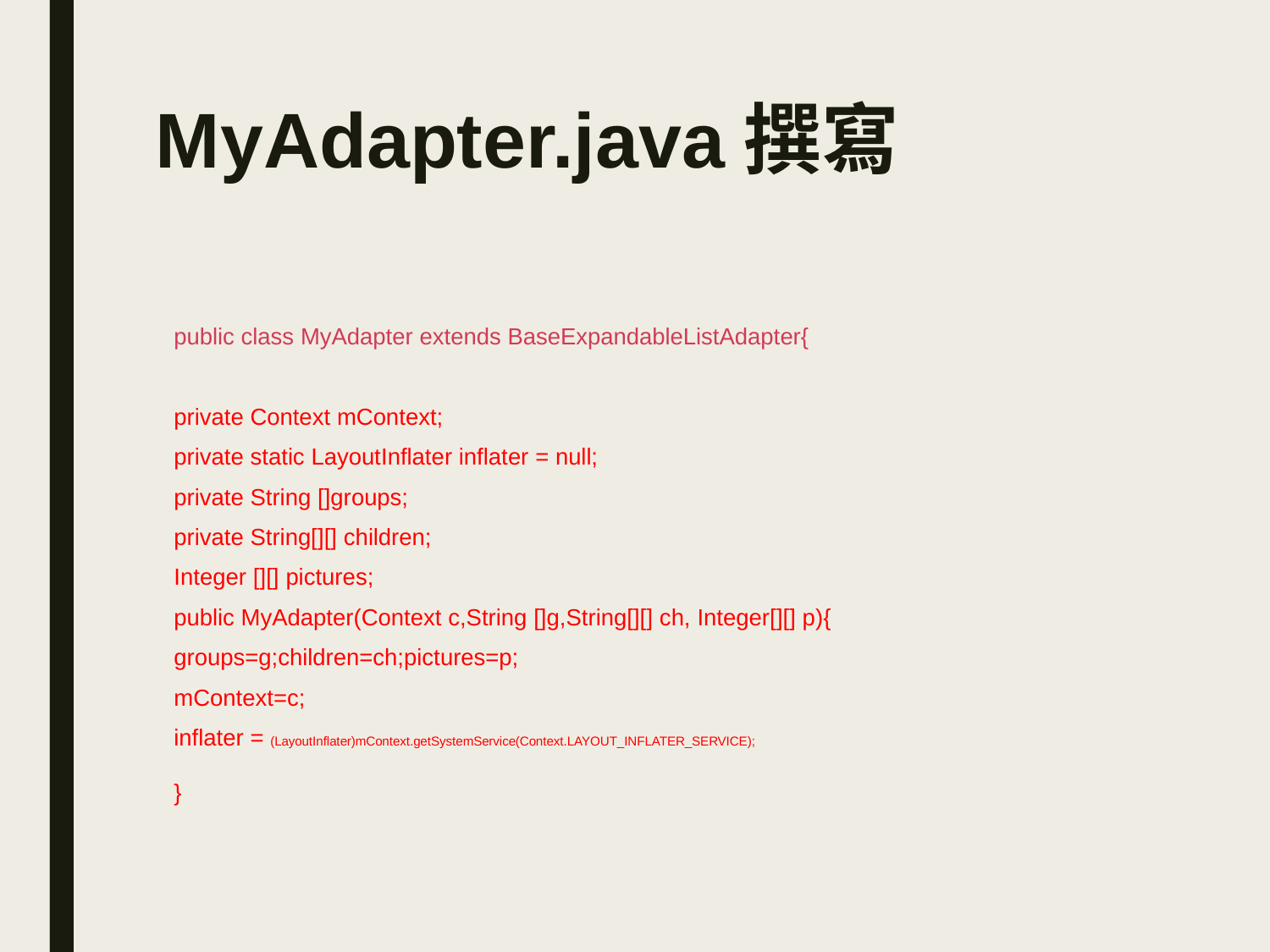

# MyAdapter.java撰寫
public class MyAdapter extends BaseExpandableListAdapter{

private Context mContext;
private static LayoutInflater inflater = null;
private String []groups;
private String[][] children;
Integer [][] pictures;
public MyAdapter(Context c,String []g,String[][] ch, Integer[][] p){
	groups=g;children=ch;pictures=p;
	mContext=c;
	inflater = (LayoutInflater)mContext.getSystemService(Context.LAYOUT_INFLATER_SERVICE);
}